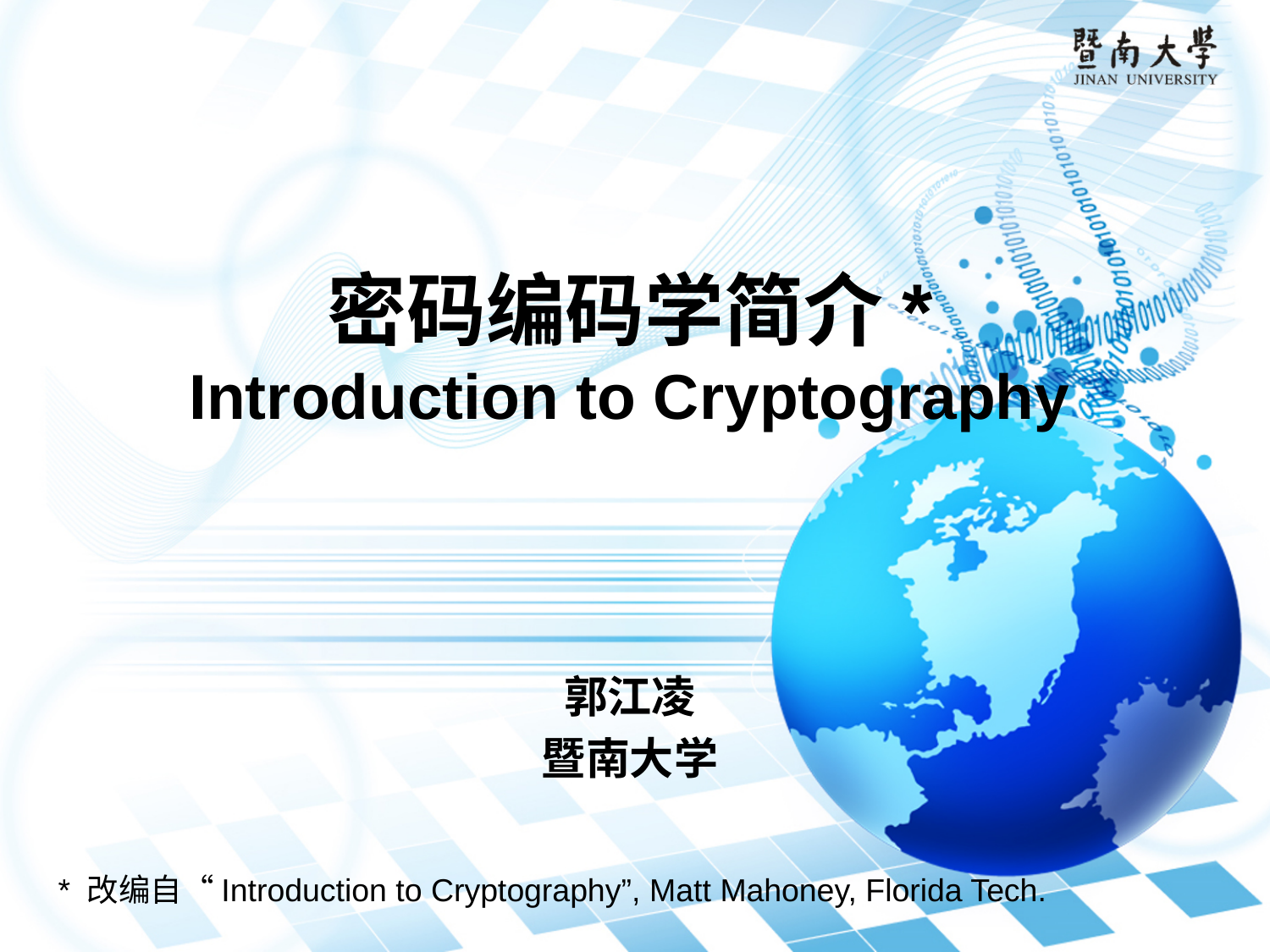

# 密码编码学简介* Introduction to Cryptography
郭江凌
暨南大学
* 改编自“Introduction to Cryptography”, Matt Mahoney, Florida Tech.